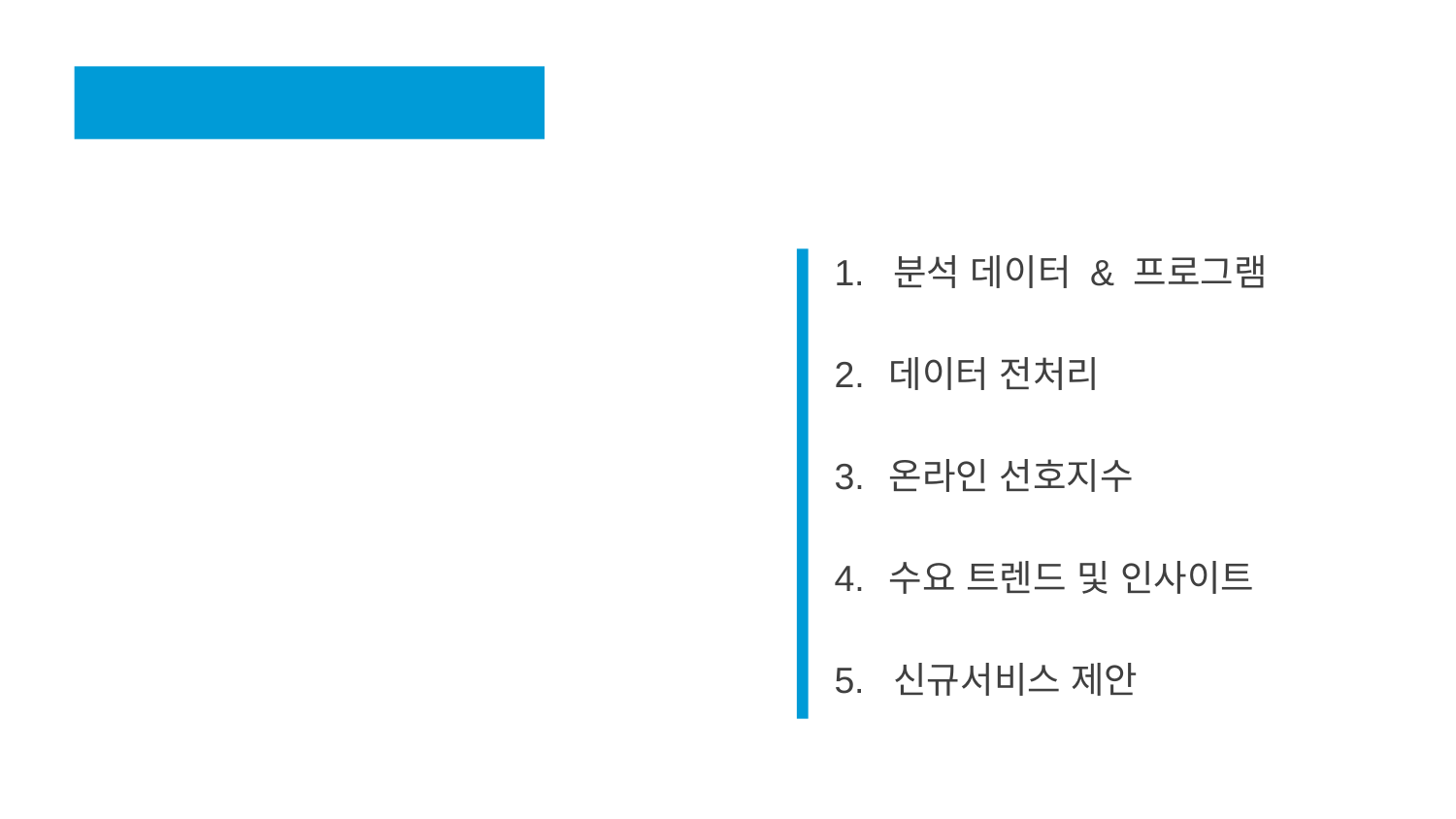

# CONTENTS

1.  분석 데이터 & 프로그램

데이터 전처리

온라인 선호지수

수요 트렌드 및 인사이트

5.  신규서비스 제안